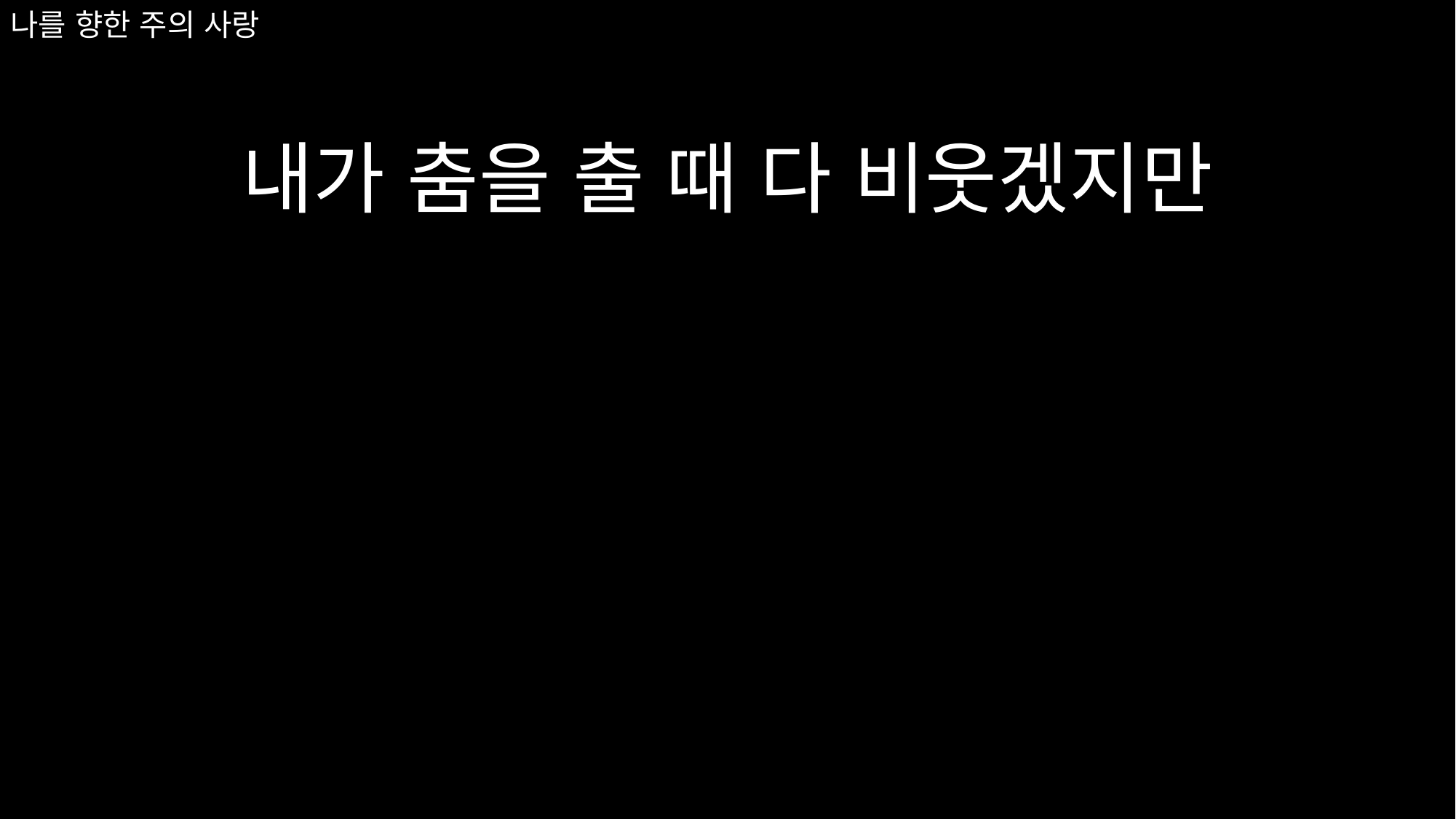

# 나를 향한 주의 사랑
내가 춤을 출 때 다 비웃겠지만